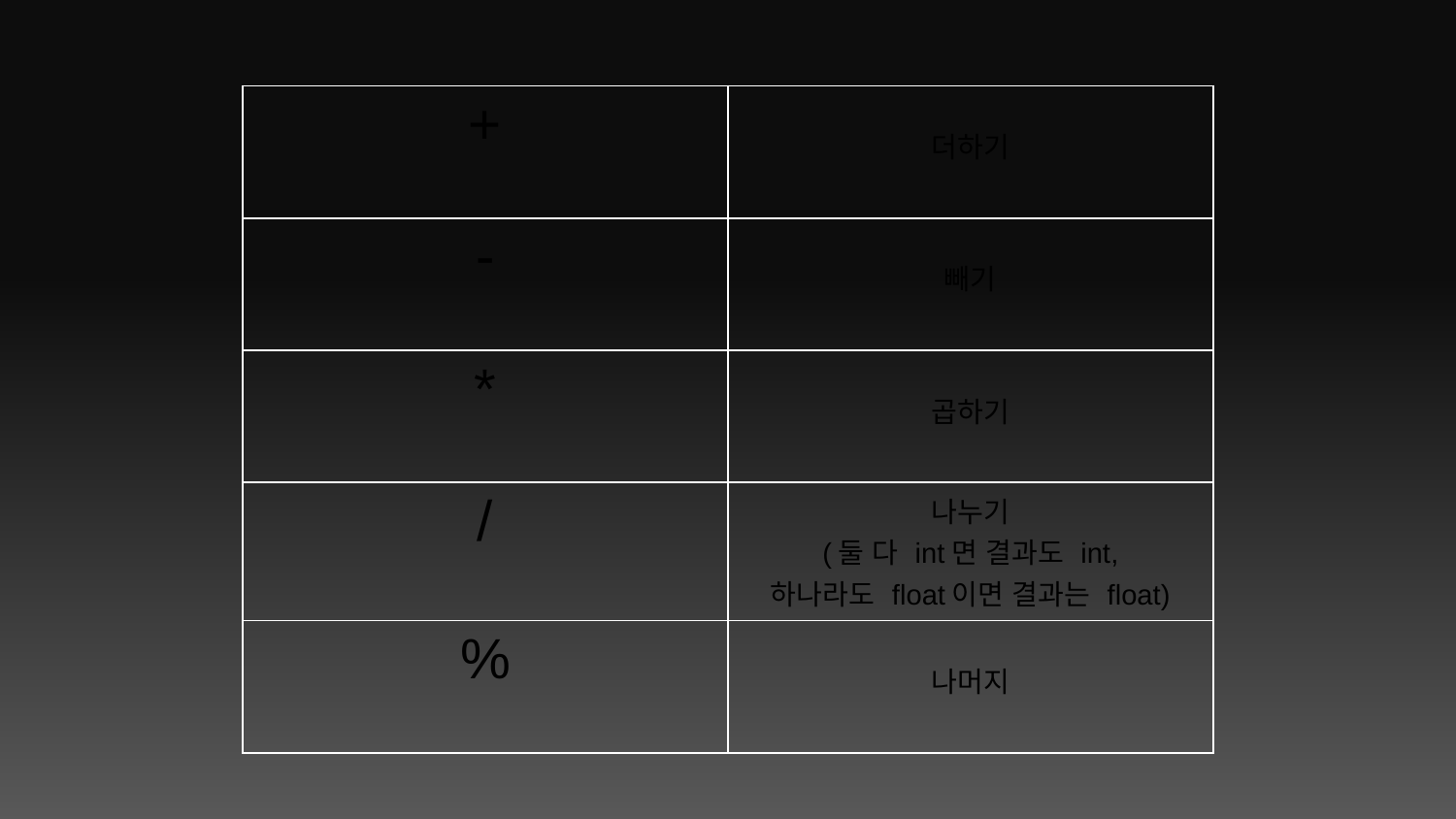

| + | 더하기 |
| --- | --- |
| - | 빼기 |
| \* | 곱하기 |
| / | 나누기 (둘 다 int면 결과도 int, 하나라도 float이면 결과는 float) |
| % | 나머지 |